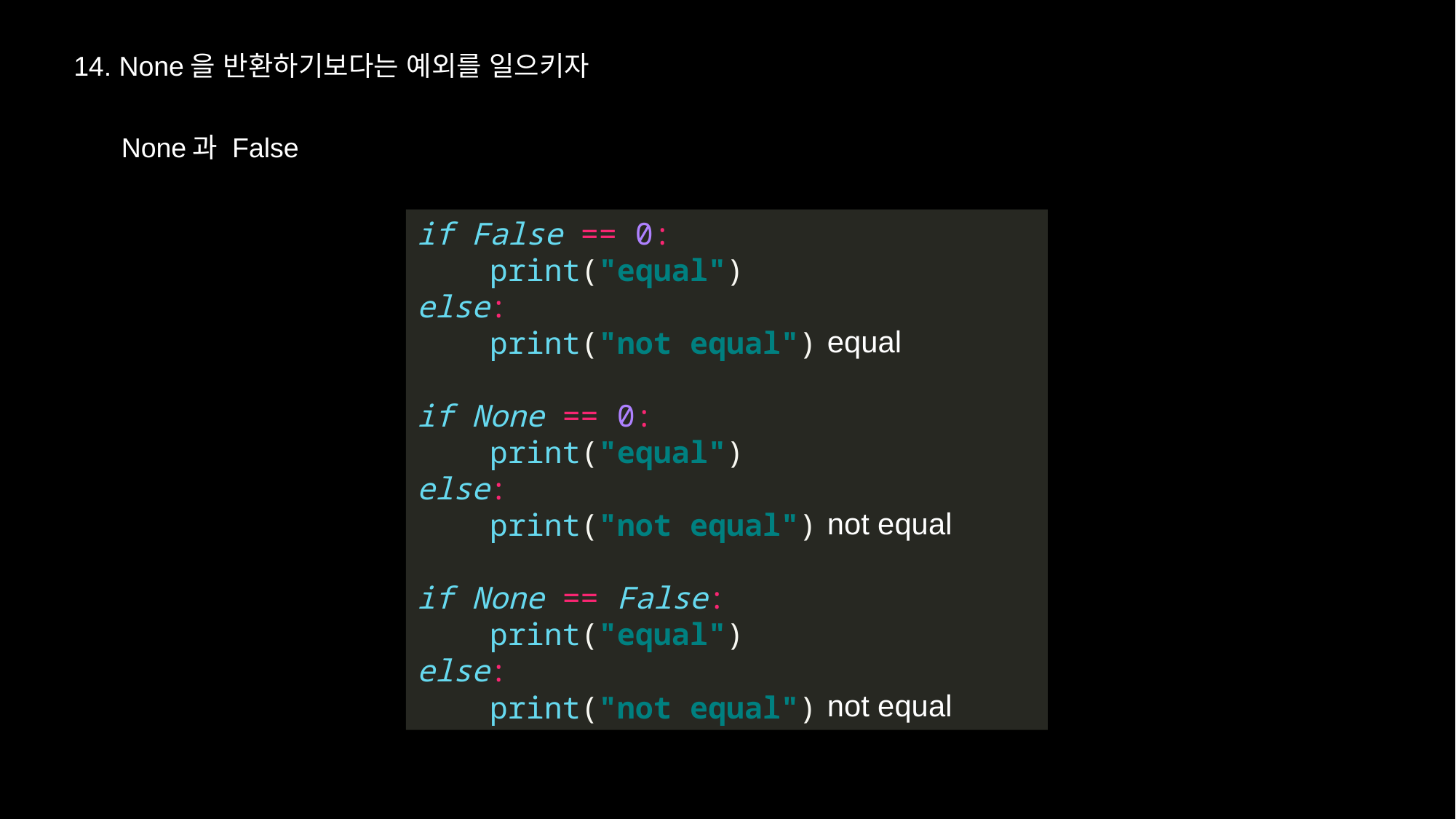

14. None을 반환하기보다는 예외를 일으키자
None과 False
if False == 0:
    print("equal")
else:
    print("not equal")
if None == 0:
    print("equal")
else:
    print("not equal")
if None == False:
    print("equal")
else:
    print("not equal")
equal

not equal

not equal